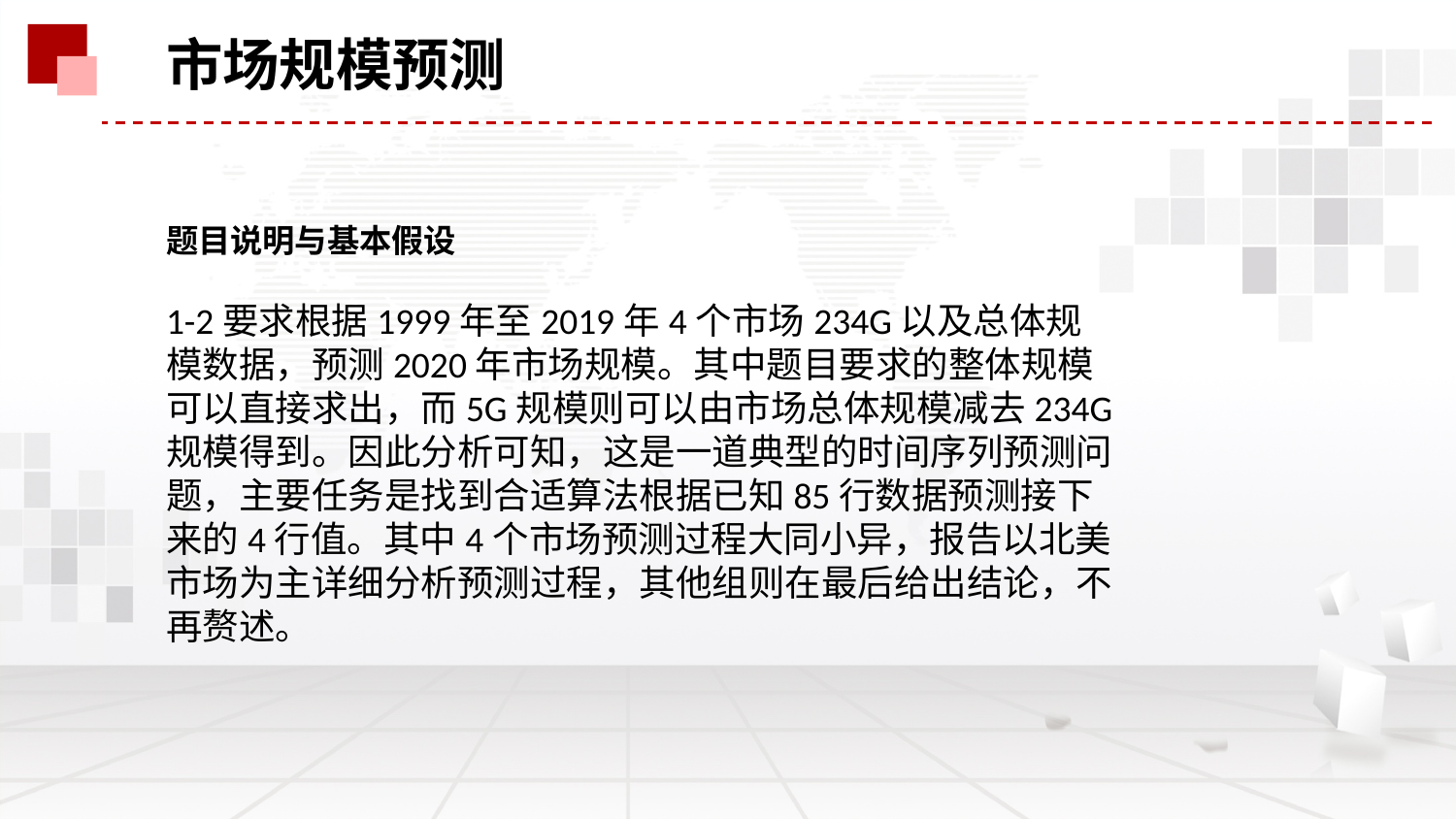

市场规模预测
题目说明与基本假设
1-2要求根据1999年至2019年4个市场234G以及总体规模数据，预测2020年市场规模。其中题目要求的整体规模可以直接求出，而5G规模则可以由市场总体规模减去234G规模得到。因此分析可知，这是一道典型的时间序列预测问题，主要任务是找到合适算法根据已知85行数据预测接下来的4行值。其中4个市场预测过程大同小异，报告以北美市场为主详细分析预测过程，其他组则在最后给出结论，不再赘述。